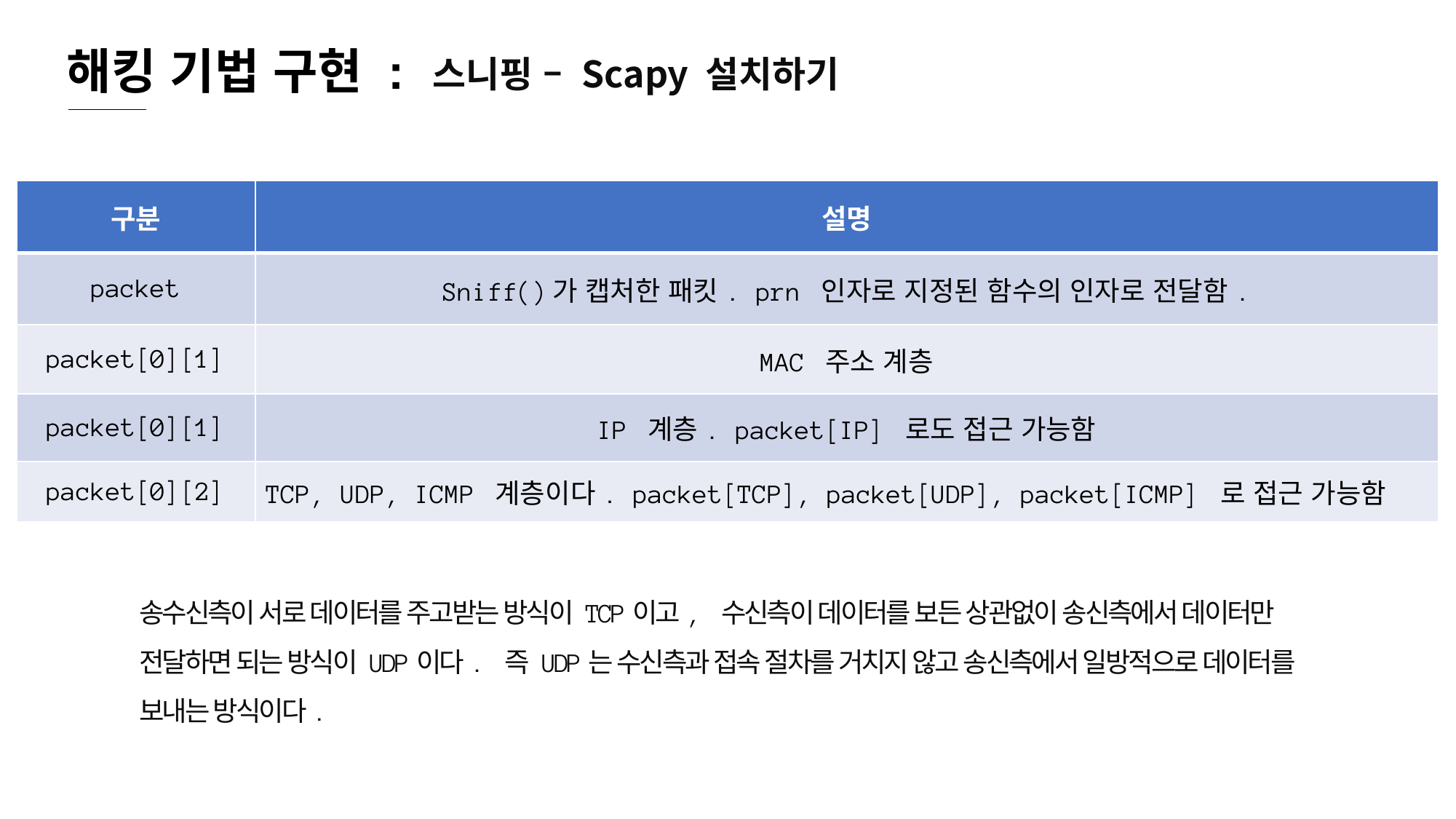

해킹 기법 구현 :
스니핑 – Scapy 설치하기
| 구분 | 설명 |
| --- | --- |
| packet | Sniff()가 캡처한 패킷. prn 인자로 지정된 함수의 인자로 전달함. |
| packet[0][1] | MAC 주소 계층 |
| packet[0][1] | IP 계층. packet[IP] 로도 접근 가능함 |
| packet[0][2] | TCP, UDP, ICMP 계층이다. packet[TCP], packet[UDP], packet[ICMP] 로 접근 가능함 |
송수신측이 서로 데이터를 주고받는 방식이 TCP이고, 수신측이 데이터를 보든 상관없이 송신측에서 데이터만 전달하면 되는 방식이 UDP이다. 즉 UDP는 수신측과 접속 절차를 거치지 않고 송신측에서 일방적으로 데이터를 보내는 방식이다.